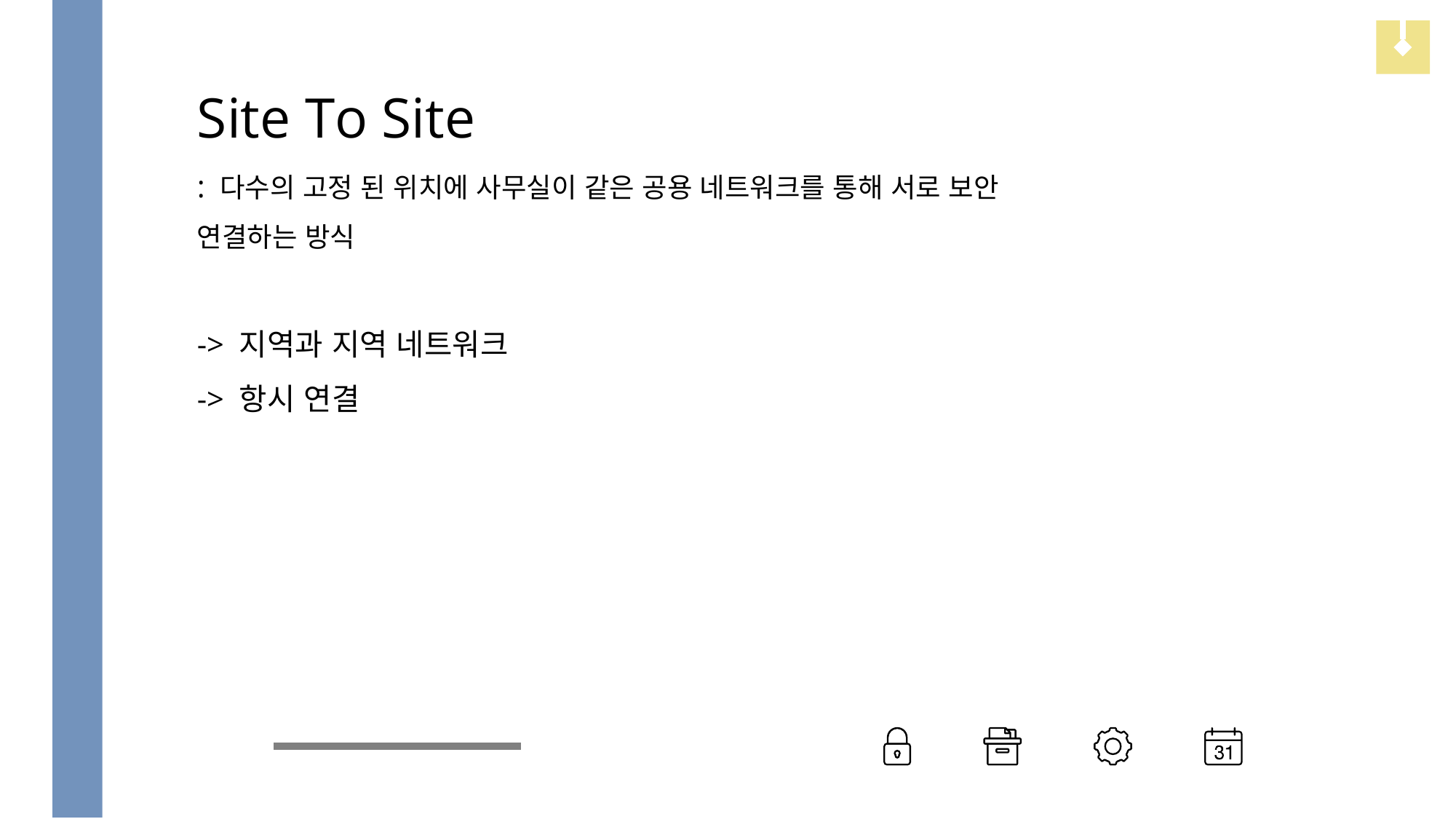

Site To Site
: 다수의 고정 된 위치에 사무실이 같은 공용 네트워크를 통해 서로 보안 연결하는 방식

-> 지역과 지역 네트워크
-> 항시 연결